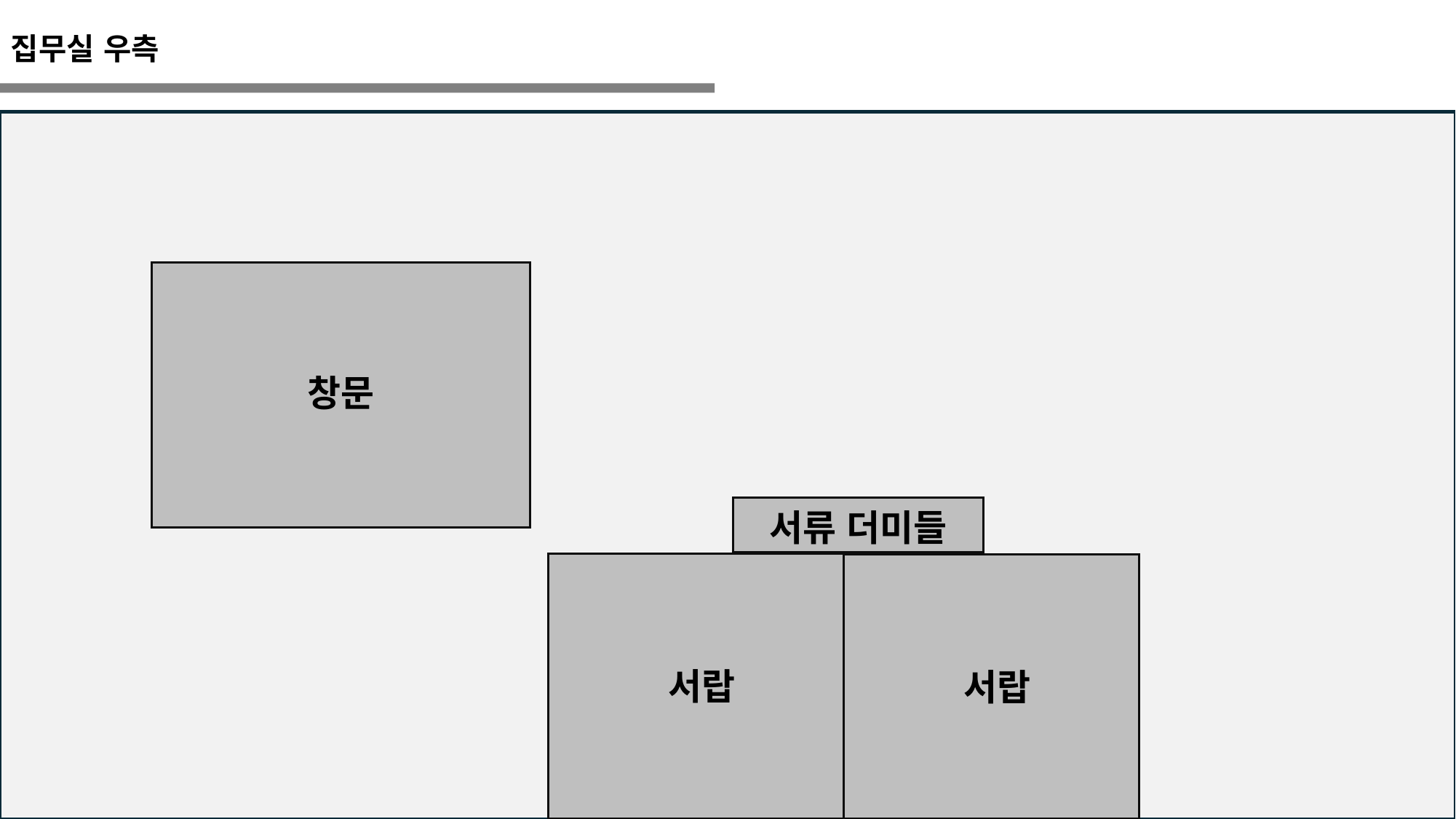

집무실 우측

창문

서류 더미들

서랍
서랍